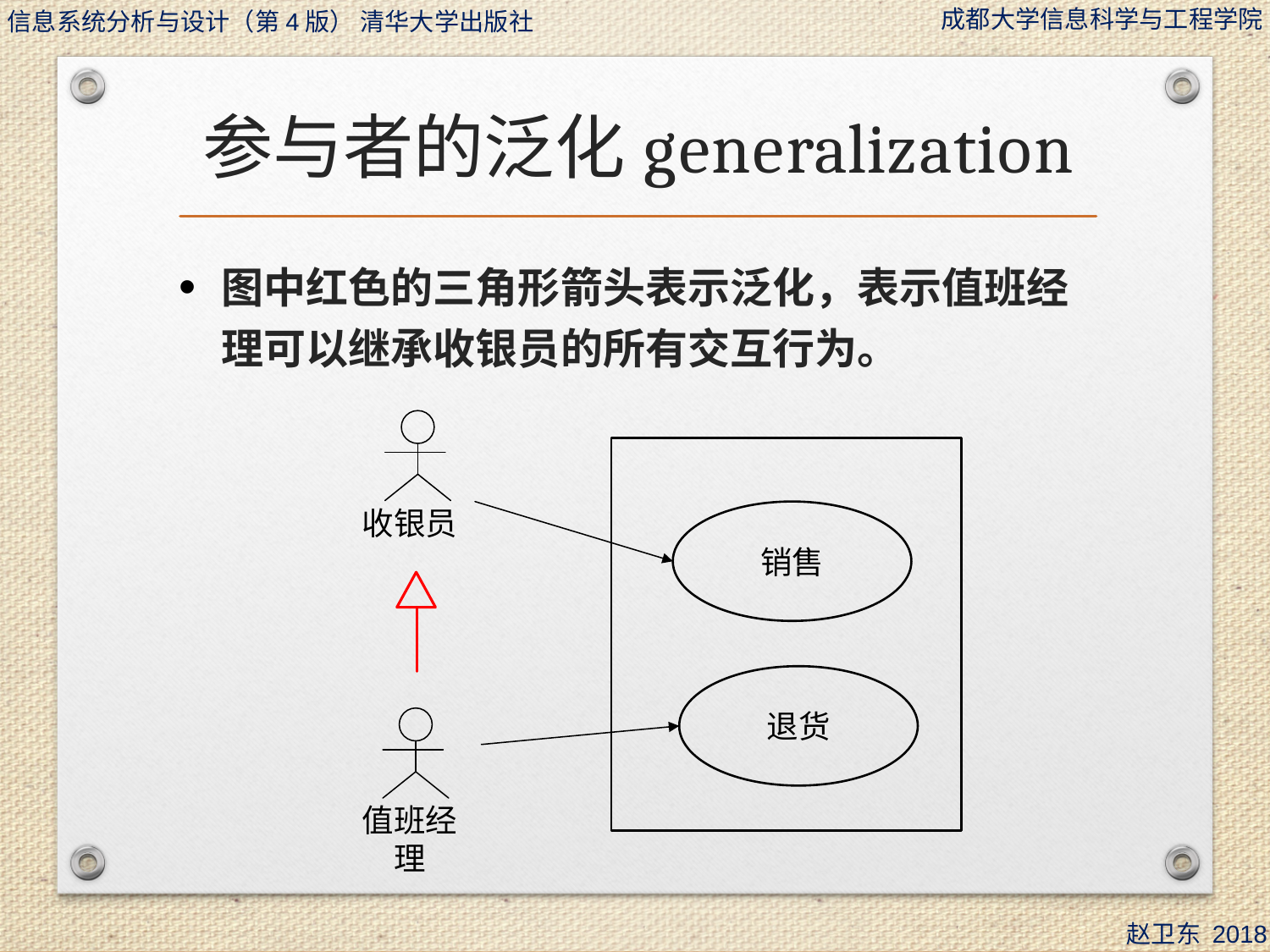

# 参与者的泛化generalization
图中红色的三角形箭头表示泛化，表示值班经理可以继承收银员的所有交互行为。

收银员

销售

退货

值班经理